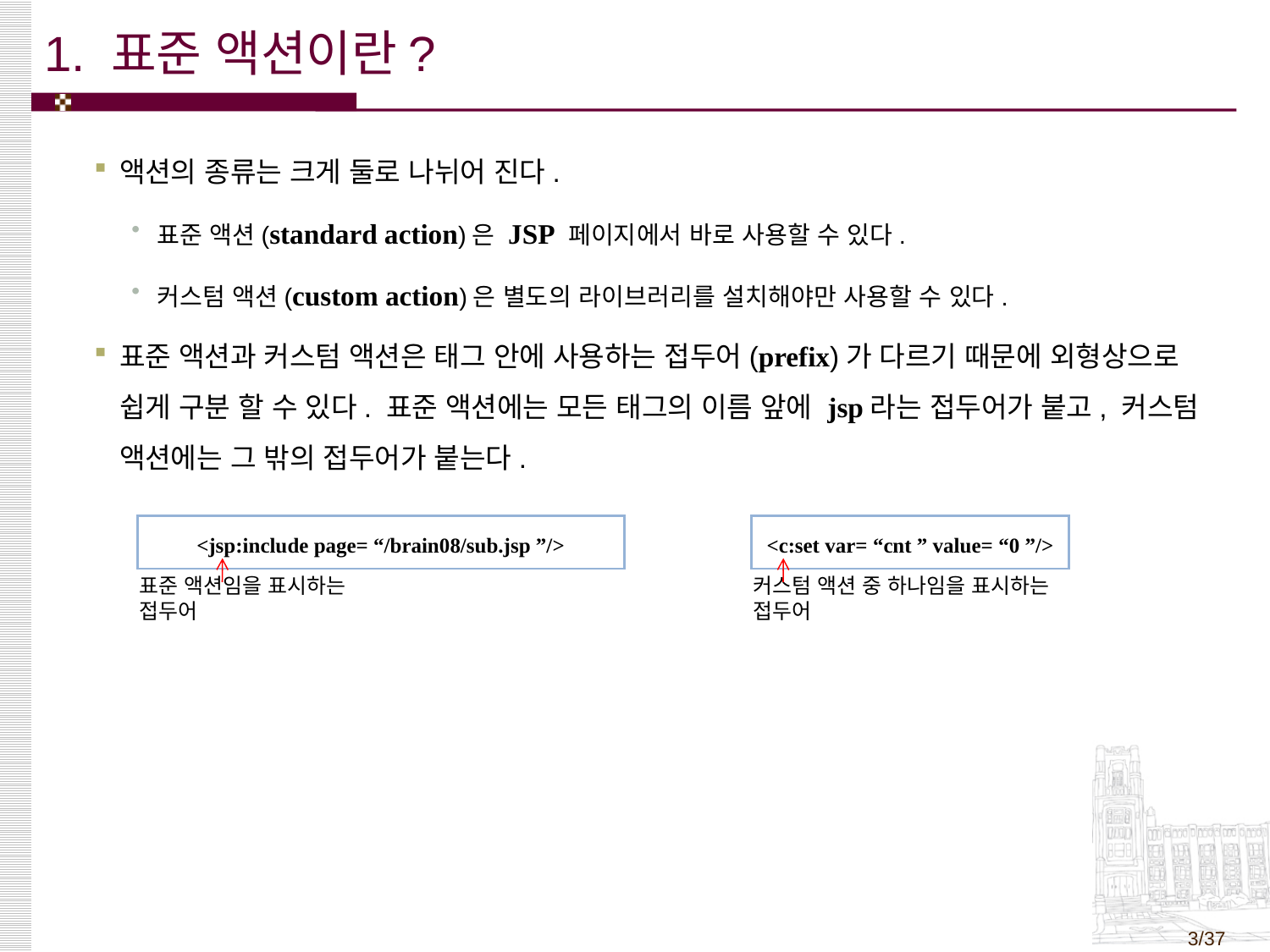

# 1. 표준 액션이란?
액션의 종류는 크게 둘로 나뉘어 진다.
표준 액션(standard action)은 JSP 페이지에서 바로 사용할 수 있다.
커스텀 액션(custom action)은 별도의 라이브러리를 설치해야만 사용할 수 있다.
표준 액션과 커스텀 액션은 태그 안에 사용하는 접두어(prefix)가 다르기 때문에 외형상으로 쉽게 구분 할 수 있다. 표준 액션에는 모든 태그의 이름 앞에 jsp라는 접두어가 붙고, 커스텀 액션에는 그 밖의 접두어가 붙는다.

| <jsp:include page= “/brain08/sub.jsp ”/> |
| --- |
| <c:set var= “cnt ” value= “0 ”/> |
| --- |
표준 액션임을 표시하는 접두어
커스텀 액션 중 하나임을 표시하는 접두어